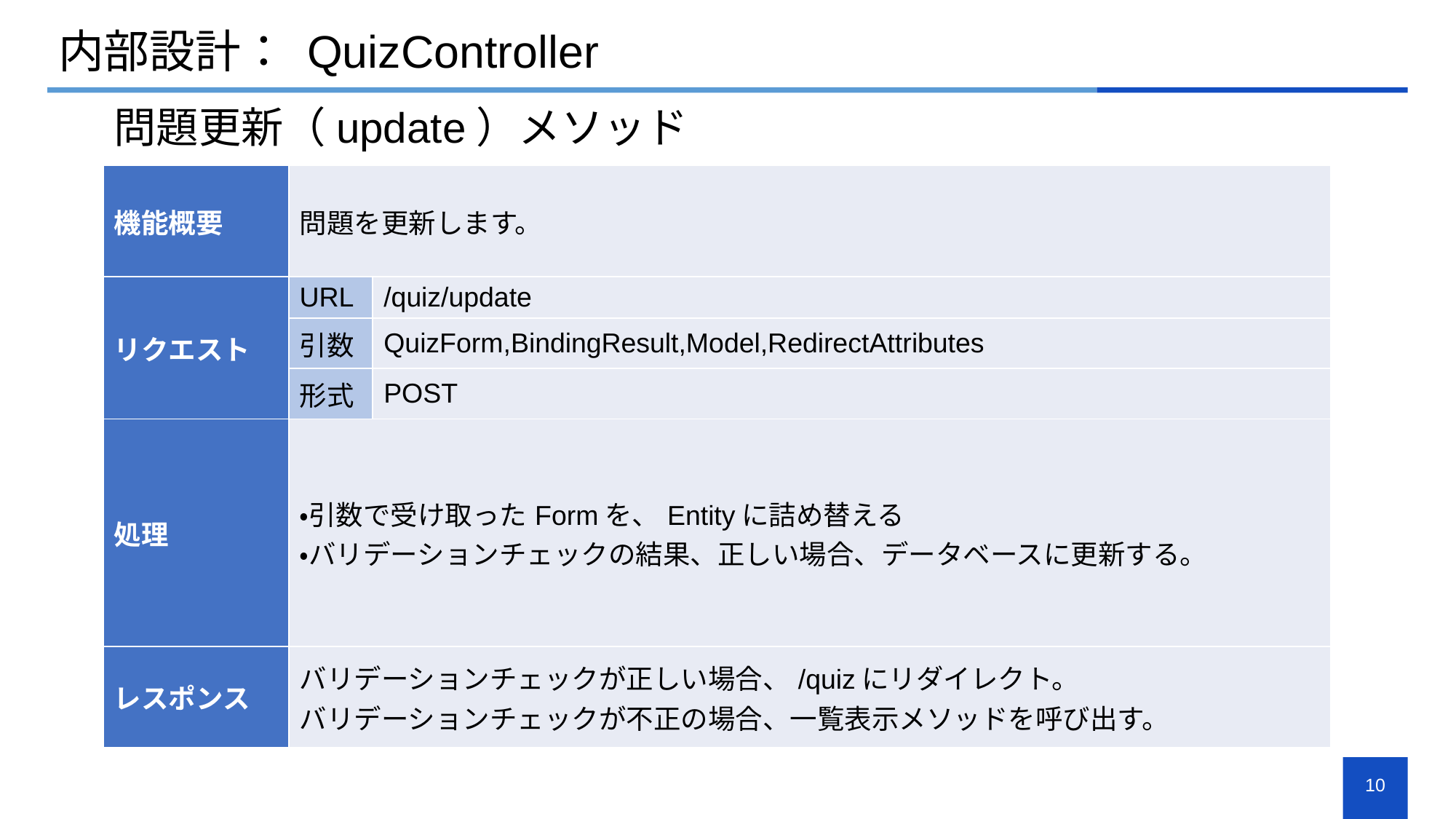

# 内部設計： QuizController
問題更新（update）メソッド
| 機能概要 | 問題を更新します。 |  |
| --- | --- | --- |
| リクエスト | URL | /quiz/update |
|  | 引数 | QuizForm,BindingResult,Model,RedirectAttributes |
|  | 形式 | POST |
| 処理 | ・引数で受け取ったFormを、Entityに詰め替える ・バリデーションチェックの結果、正しい場合、データベースに更新する。 |  |
| レスポンス | バリデーションチェックが正しい場合、/quizにリダイレクト。 バリデーションチェックが不正の場合、一覧表示メソッドを呼び出す。 |  |
10